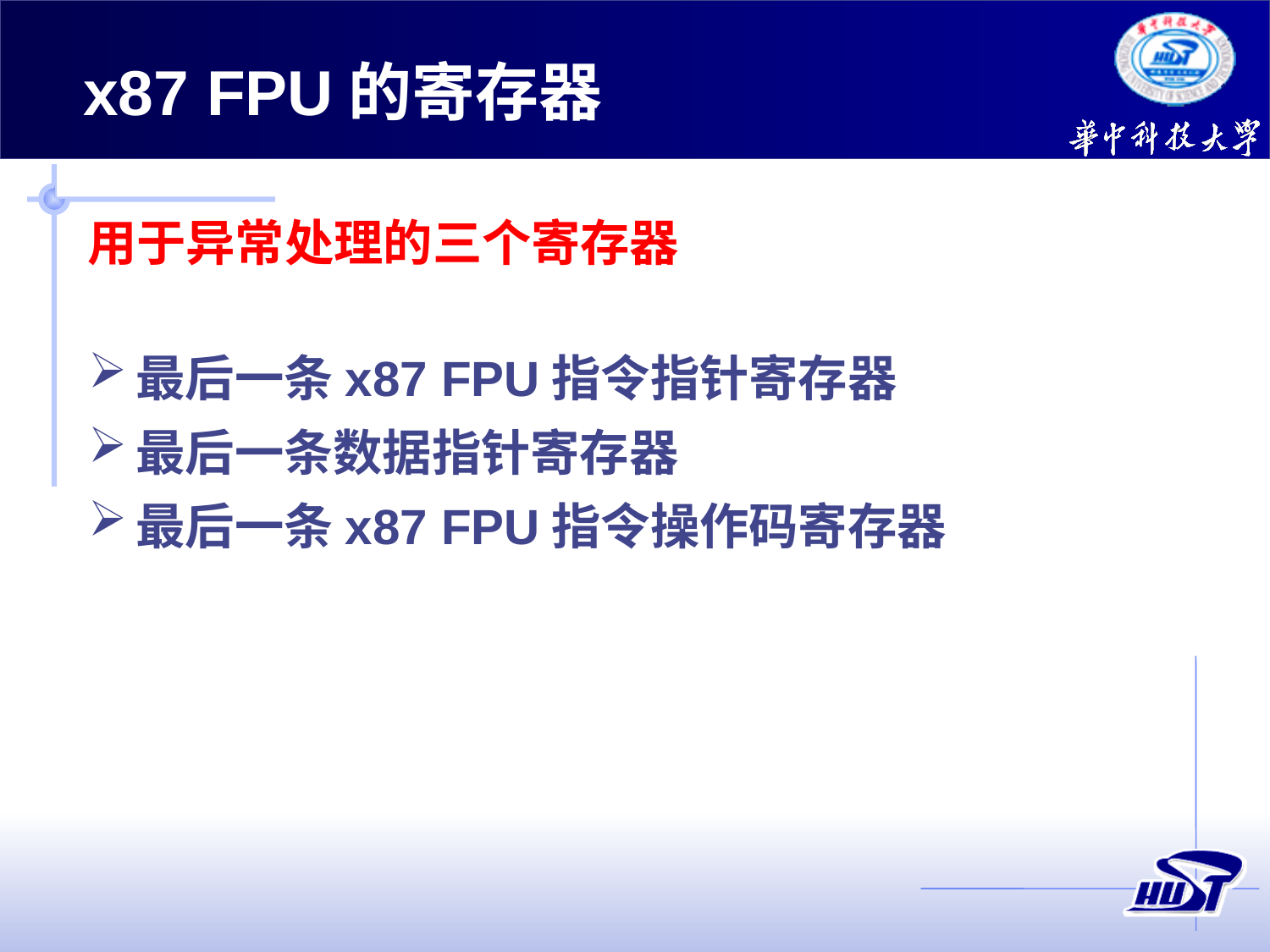

x87 FPU的寄存器
用于异常处理的三个寄存器
最后一条x87 FPU指令指针寄存器
最后一条数据指针寄存器
最后一条x87 FPU指令操作码寄存器